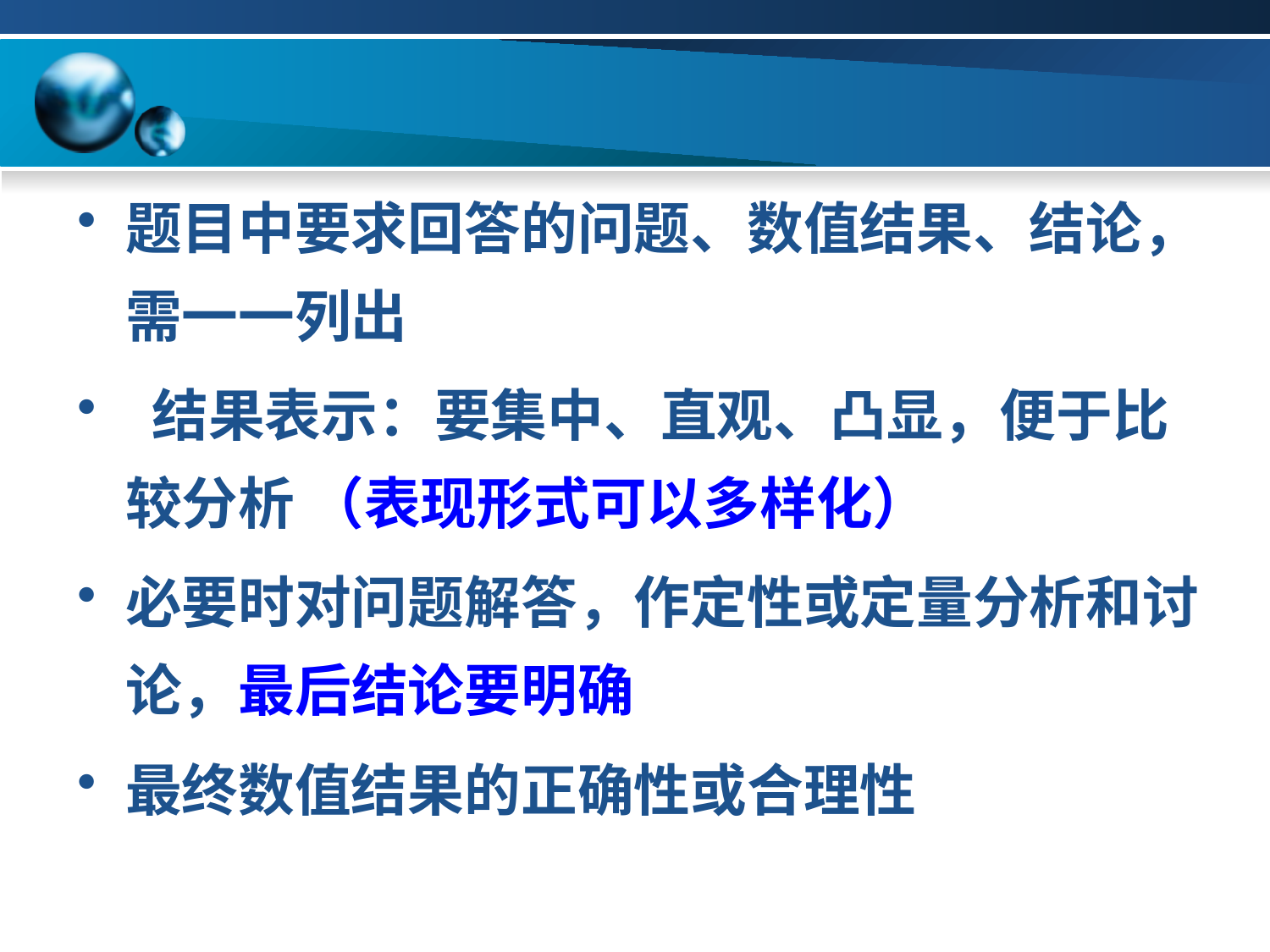

题目中要求回答的问题、数值结果、结论，需一一列出
 结果表示：要集中、直观、凸显，便于比较分析 （表现形式可以多样化）
必要时对问题解答，作定性或定量分析和讨论，最后结论要明确
最终数值结果的正确性或合理性